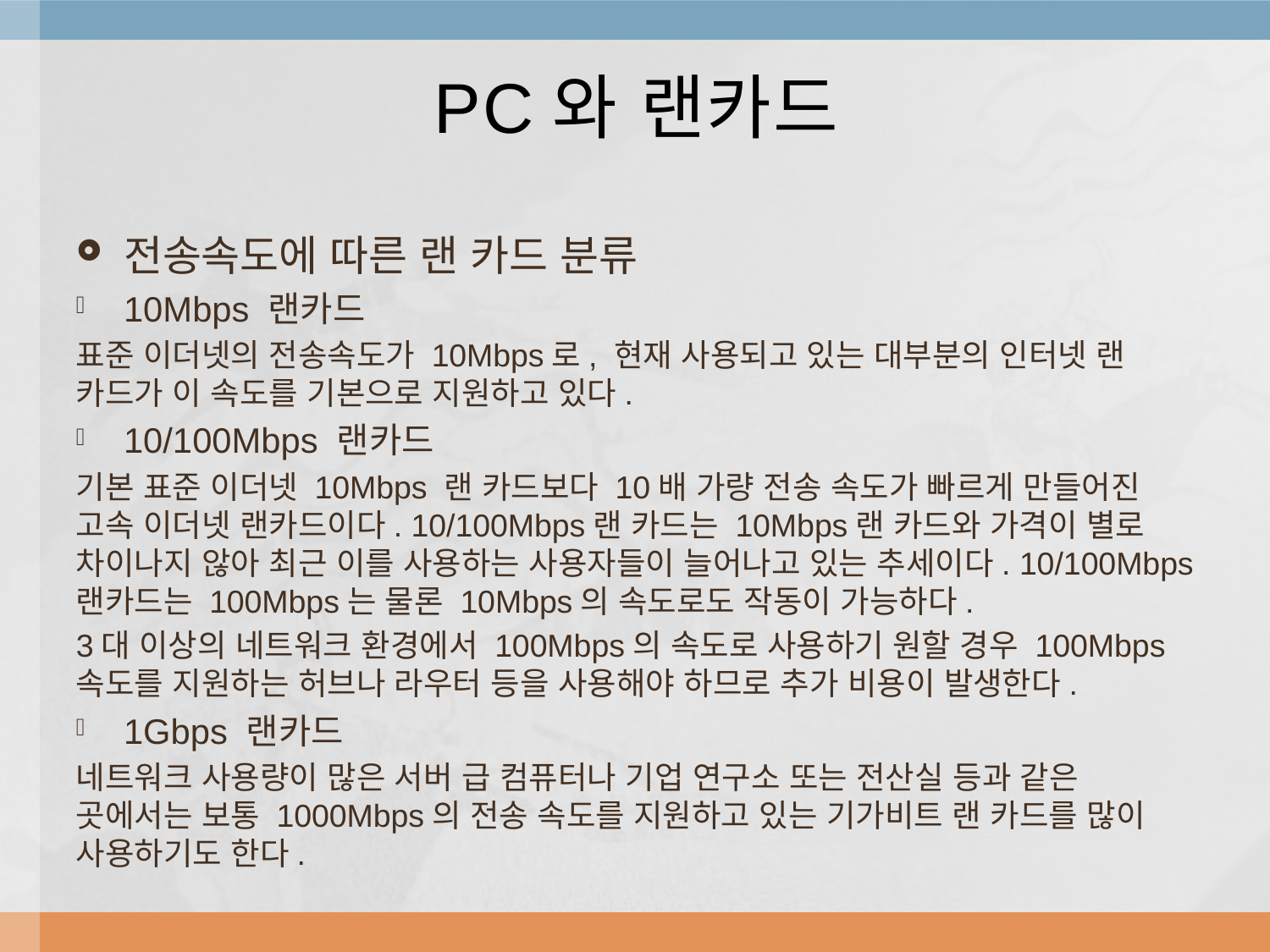

# PC와 랜카드
전송속도에 따른 랜 카드 분류
10Mbps 랜카드
표준 이더넷의 전송속도가 10Mbps로, 현재 사용되고 있는 대부분의 인터넷 랜 카드가 이 속도를 기본으로 지원하고 있다.
10/100Mbps 랜카드
기본 표준 이더넷 10Mbps 랜 카드보다 10배 가량 전송 속도가 빠르게 만들어진 고속 이더넷 랜카드이다. 10/100Mbps랜 카드는 10Mbps랜 카드와 가격이 별로 차이나지 않아 최근 이를 사용하는 사용자들이 늘어나고 있는 추세이다. 10/100Mbps 랜카드는 100Mbps는 물론 10Mbps의 속도로도 작동이 가능하다.
3대 이상의 네트워크 환경에서 100Mbps의 속도로 사용하기 원할 경우 100Mbps속도를 지원하는 허브나 라우터 등을 사용해야 하므로 추가 비용이 발생한다.
1Gbps 랜카드
네트워크 사용량이 많은 서버 급 컴퓨터나 기업 연구소 또는 전산실 등과 같은 곳에서는 보통 1000Mbps의 전송 속도를 지원하고 있는 기가비트 랜 카드를 많이 사용하기도 한다.